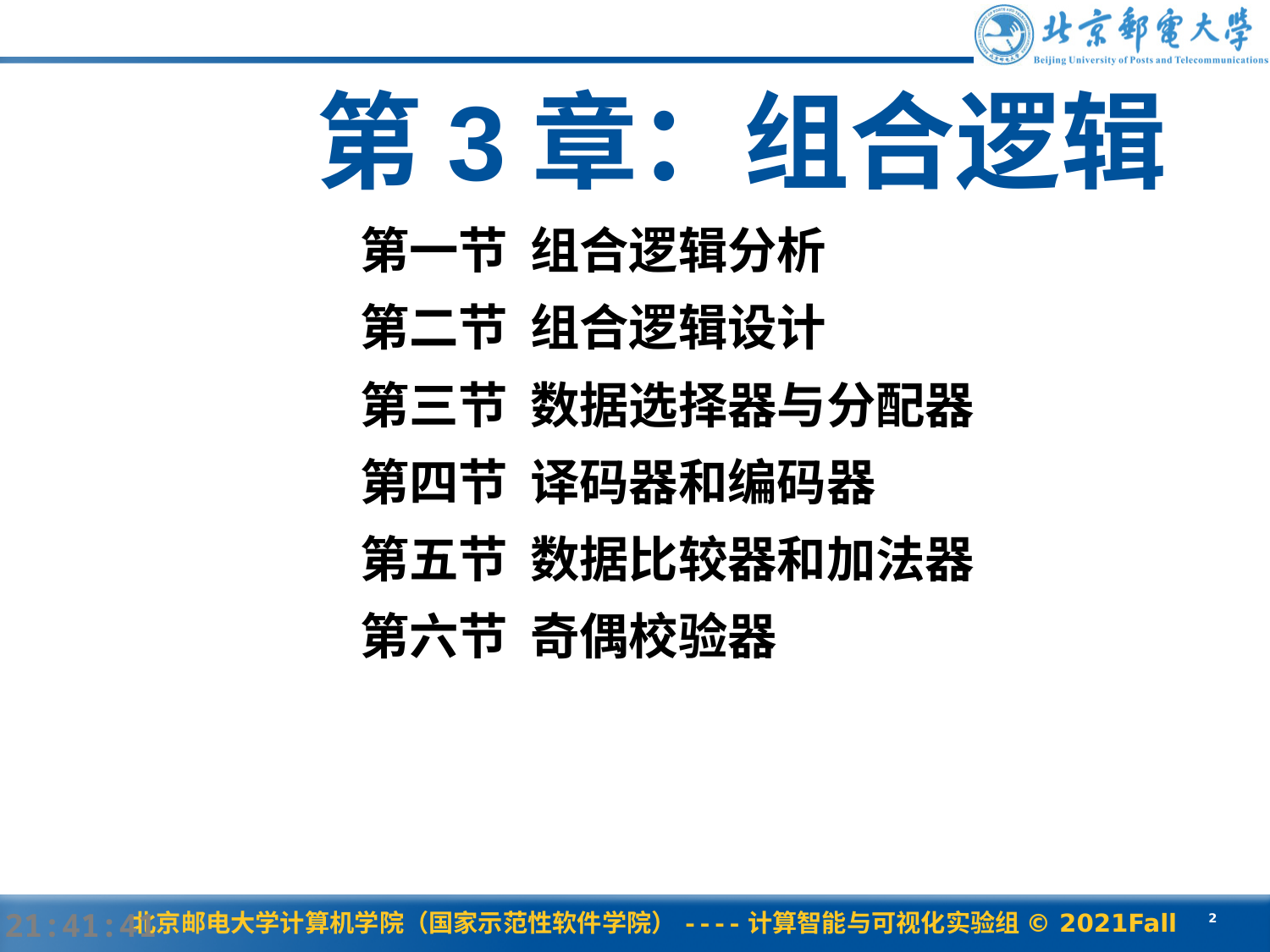

# 第3章：组合逻辑
第一节  组合逻辑分析
第二节  组合逻辑设计
第三节  数据选择器与分配器
第四节  译码器和编码器
第五节  数据比较器和加法器
第六节  奇偶校验器